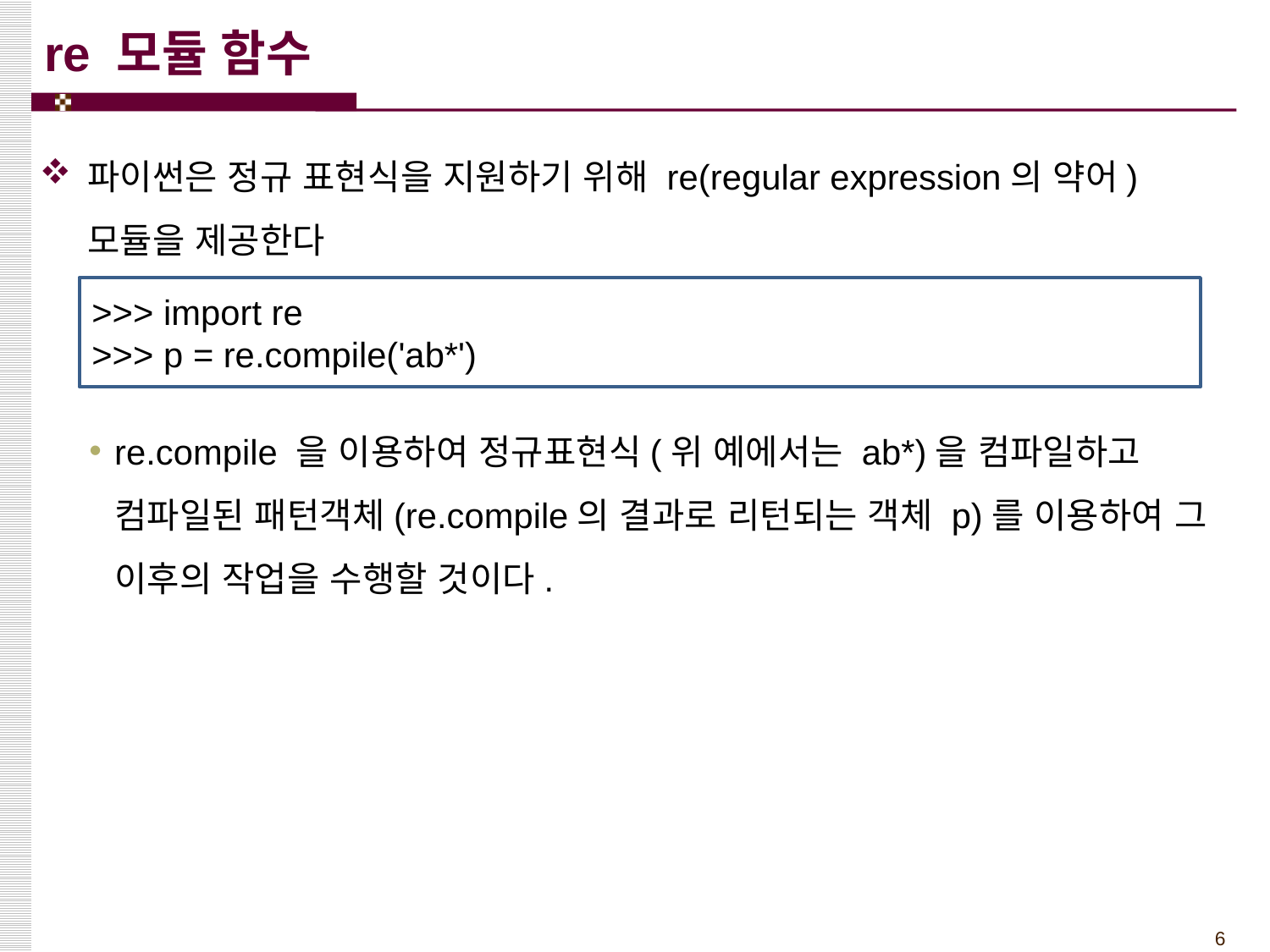

# re 모듈 함수
파이썬은 정규 표현식을 지원하기 위해 re(regular expression의 약어) 모듈을 제공한다

re.compile 을 이용하여 정규표현식(위 예에서는 ab*)을 컴파일하고 컴파일된 패턴객체(re.compile의 결과로 리턴되는 객체 p)를 이용하여 그 이후의 작업을 수행할 것이다.

>>> import re
>>> p = re.compile('ab*')